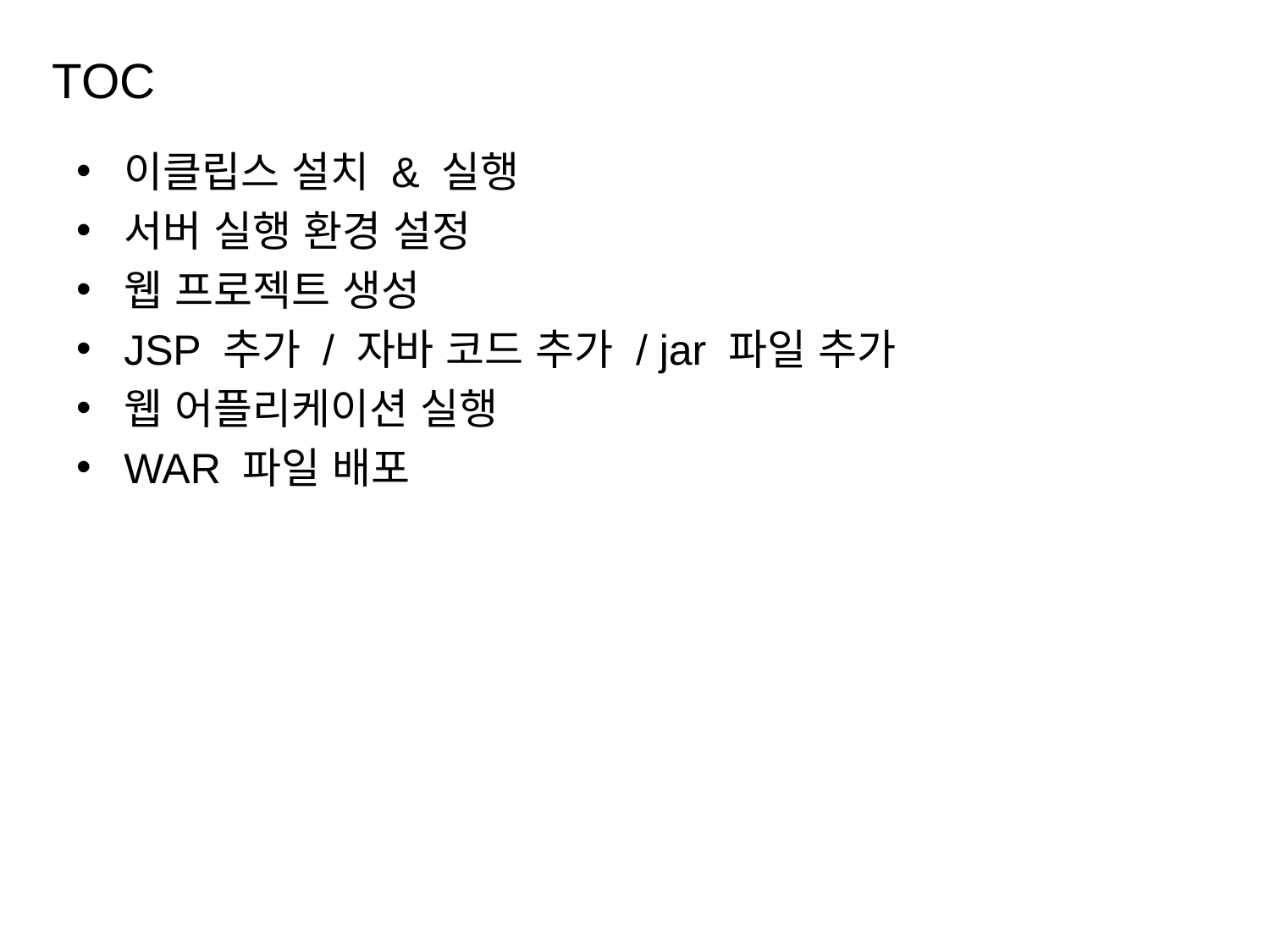

# TOC
이클립스 설치 & 실행
서버 실행 환경 설정
웹 프로젝트 생성
JSP 추가 / 자바 코드 추가 / jar 파일 추가
웹 어플리케이션 실행
WAR 파일 배포